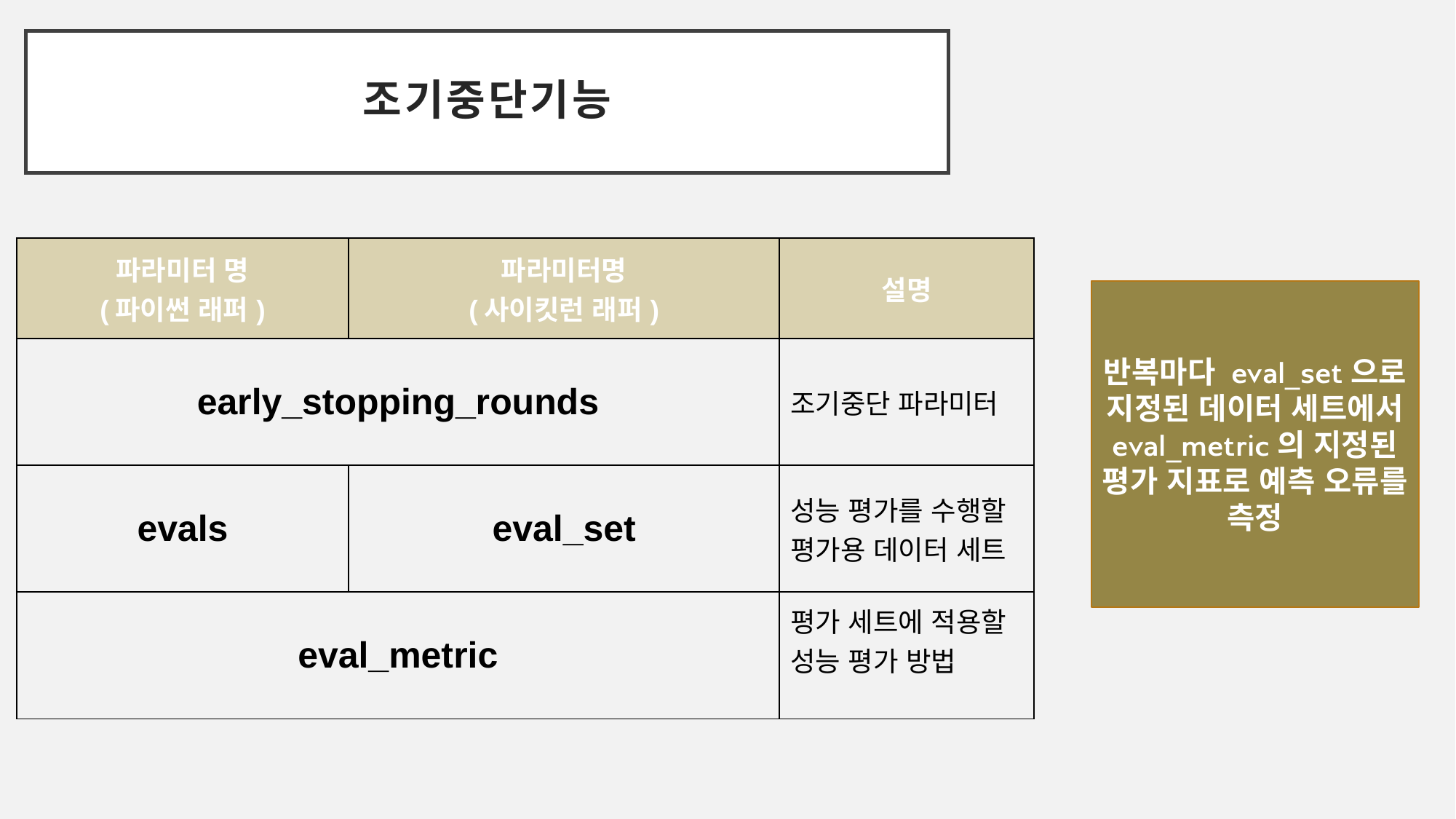

조기중단기능
| 파라미터 명 (파이썬 래퍼) | 파라미터명 (사이킷런 래퍼) | 설명 |
| --- | --- | --- |
| early\_stopping\_rounds |  | 조기중단 파라미터 |
| evals | eval\_set | 성능 평가를 수행할 평가용 데이터 세트 |
| eval\_metric |  | 평가 세트에 적용할 성능 평가 방법 |
반복마다 eval_set으로 지정된 데이터 세트에서 eval_metric의 지정된 평가 지표로 예측 오류를 측정